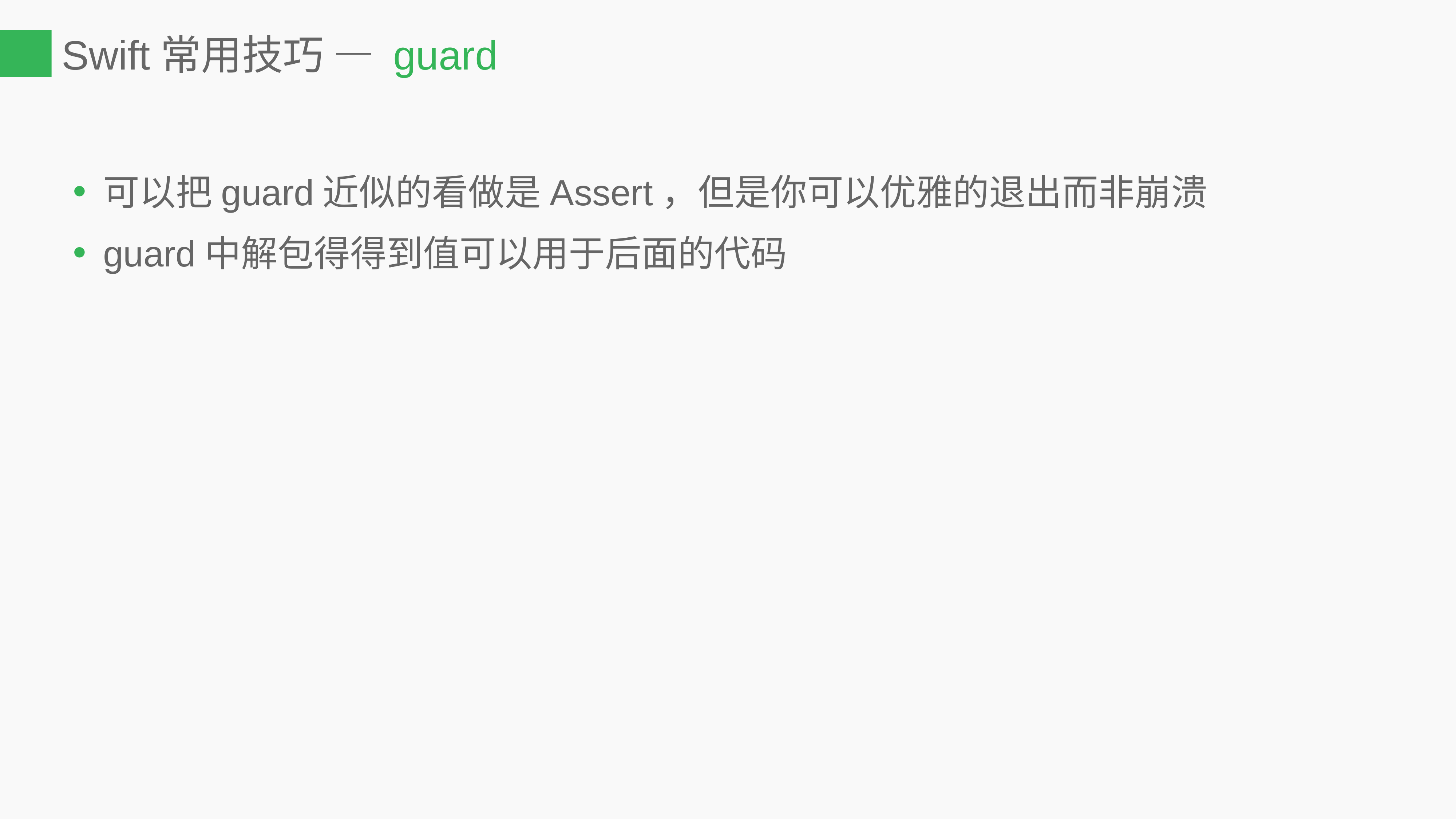

# Swift常用技巧 — guard
可以把guard近似的看做是Assert，但是你可以优雅的退出而非崩溃
guard中解包得得到值可以用于后面的代码